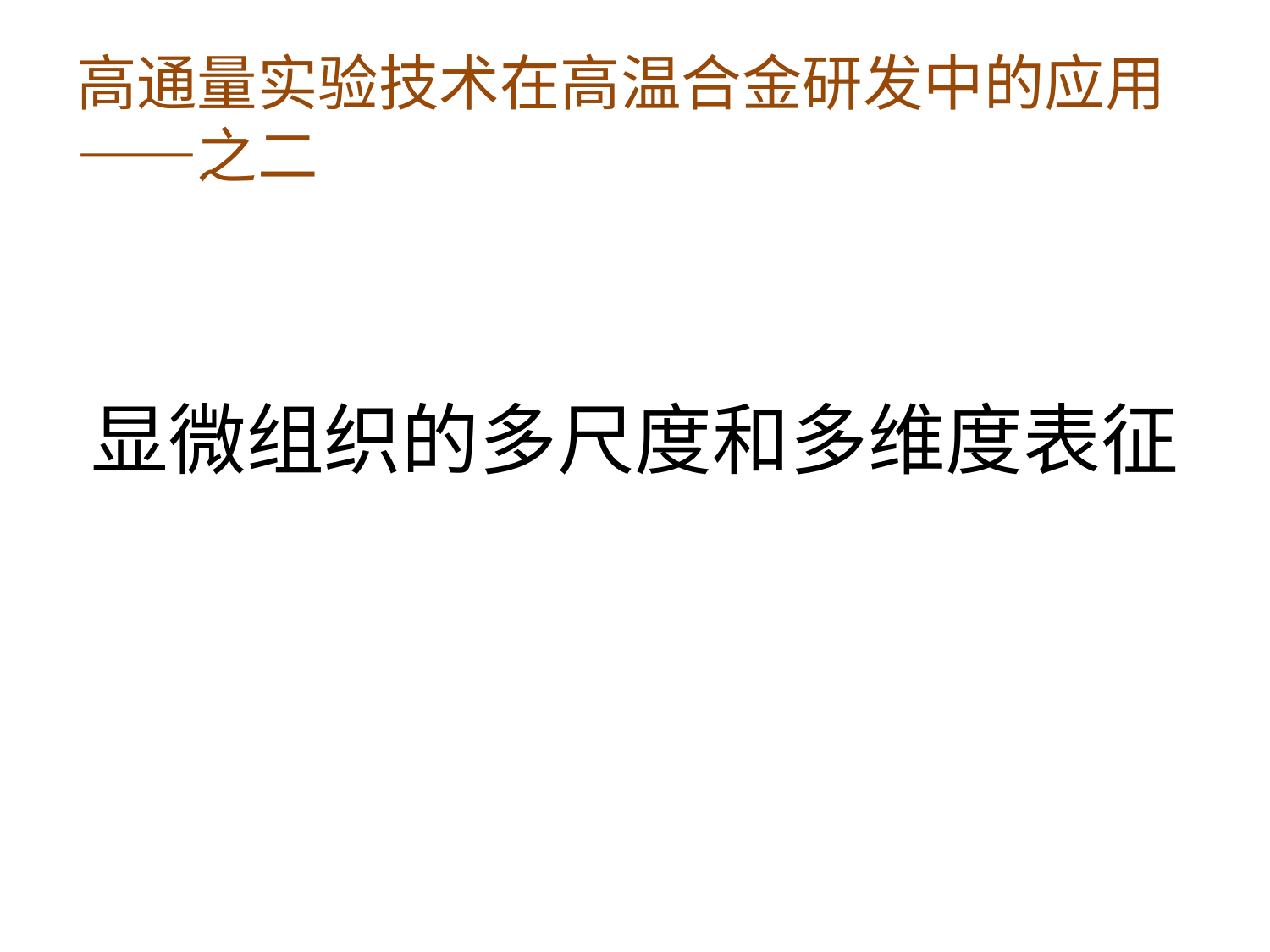

# 高通量实验技术在高温合金研发中的应用——之二

显微组织的多尺度和多维度表征